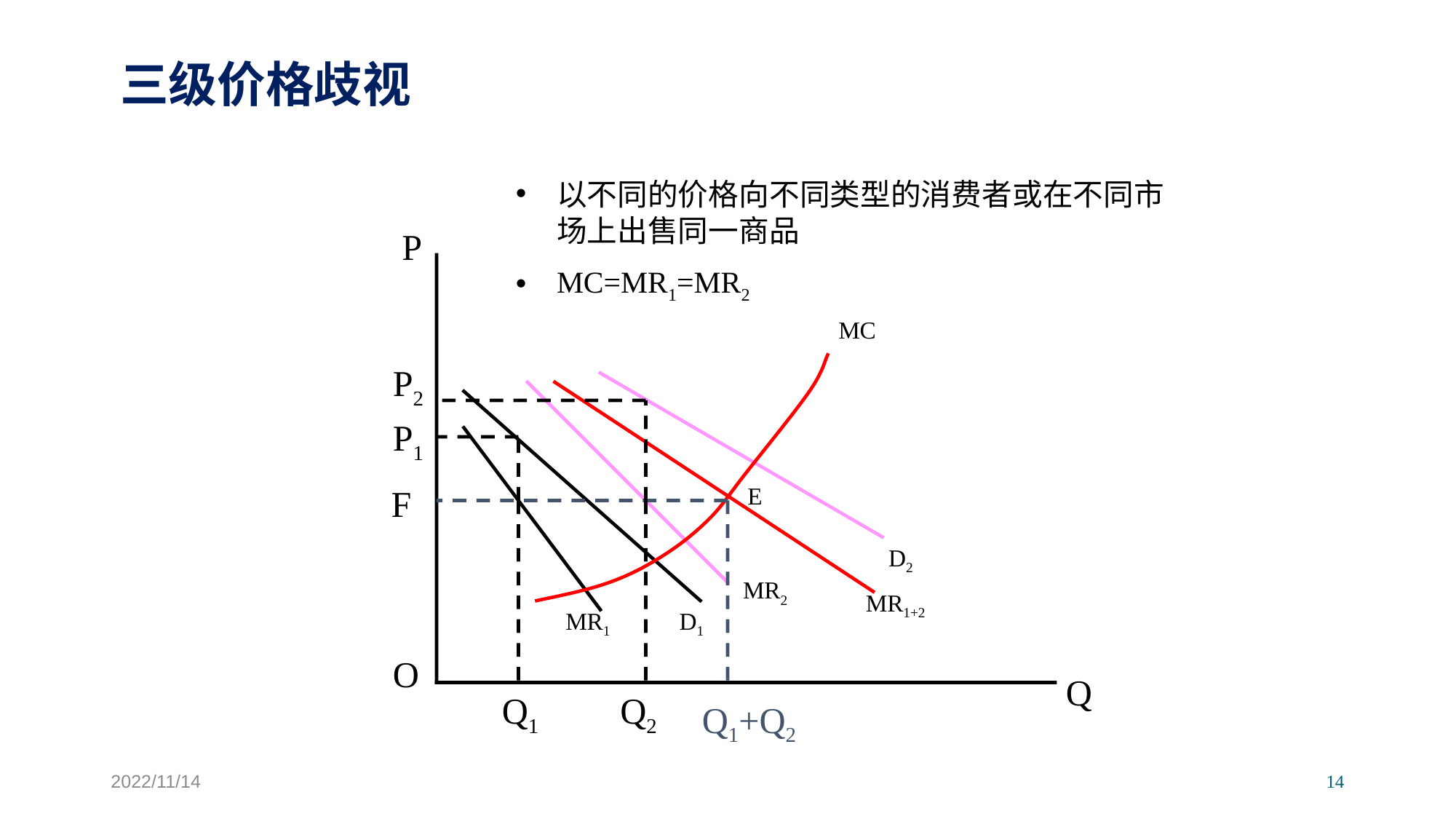

三级价格歧视
以不同的价格向不同类型的消费者或在不同市场上出售同一商品
MC=MR1=MR2
P

MC
P2

P1

F
E

D2
MR2
MR1+2
MR1
D1
O
Q

Q1
Q2
Q1+Q2
2022/11/14
14